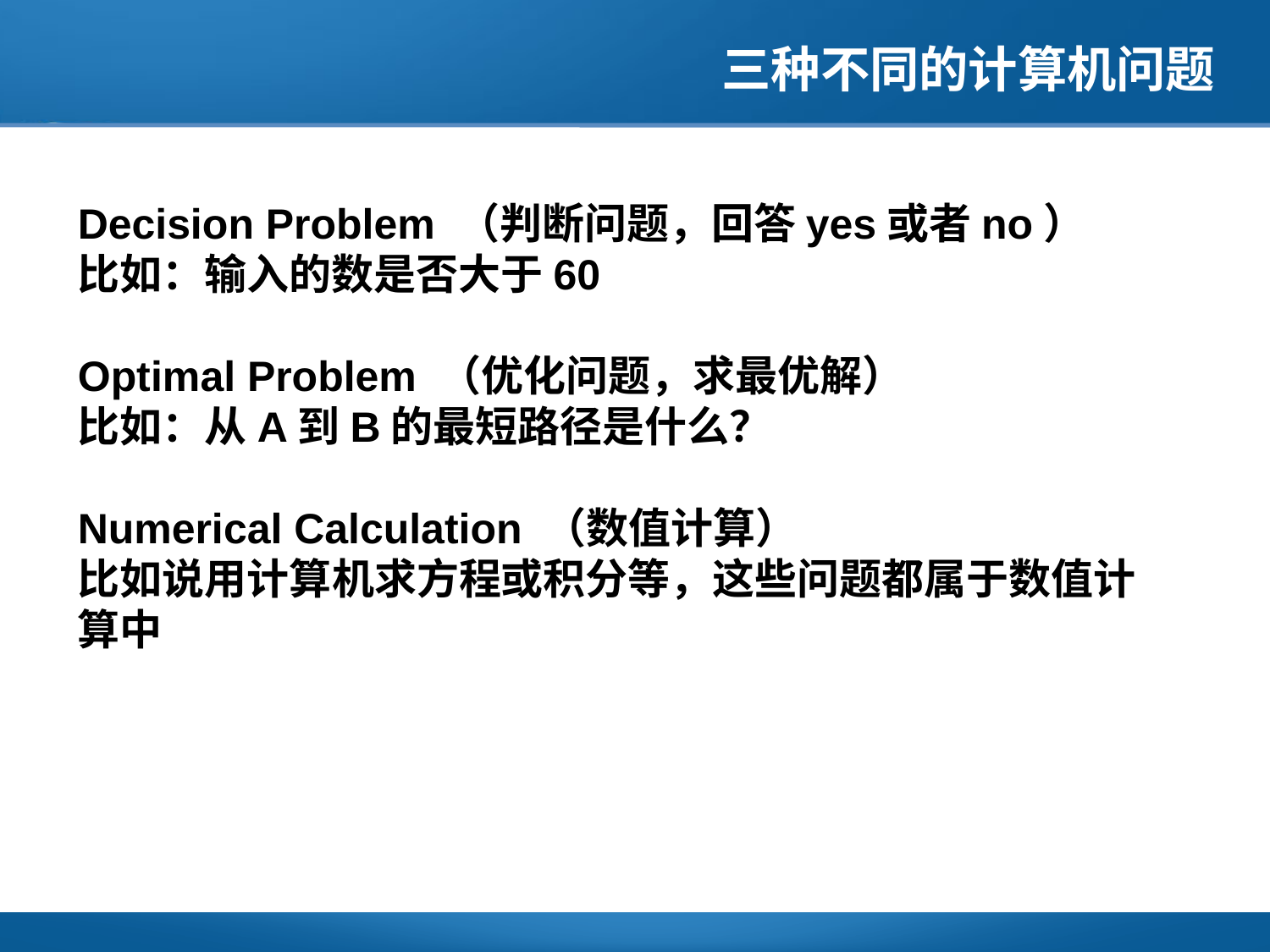

# 三种不同的计算机问题
Decision Problem （判断问题，回答yes或者no）
比如：输入的数是否大于60

Optimal Problem （优化问题，求最优解）
比如：从A到B的最短路径是什么？

Numerical Calculation （数值计算）
比如说用计算机求方程或积分等，这些问题都属于数值计算中